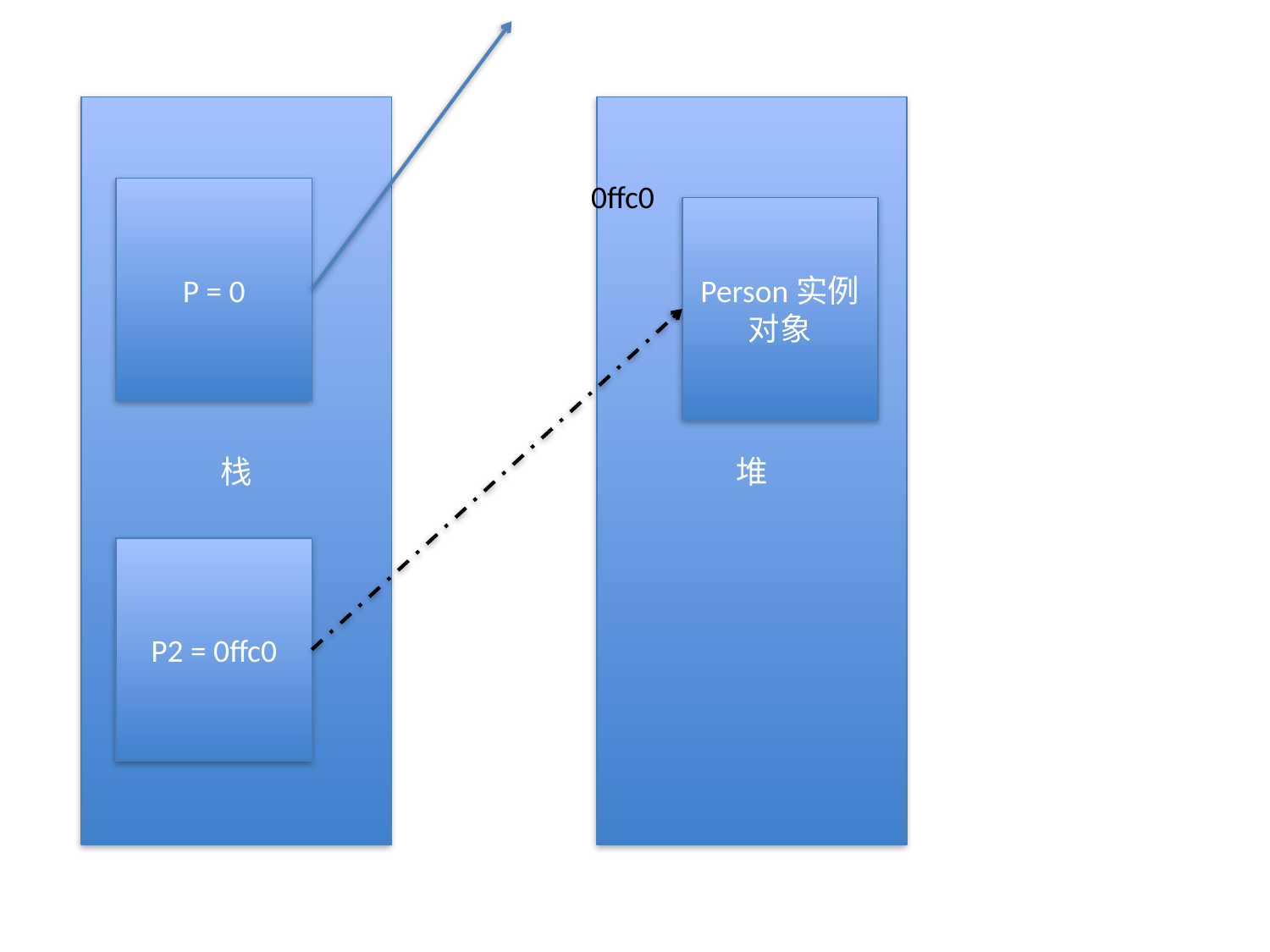

栈
堆
0ffc0
P = 0
Person实例对象
P2 = 0ffc0